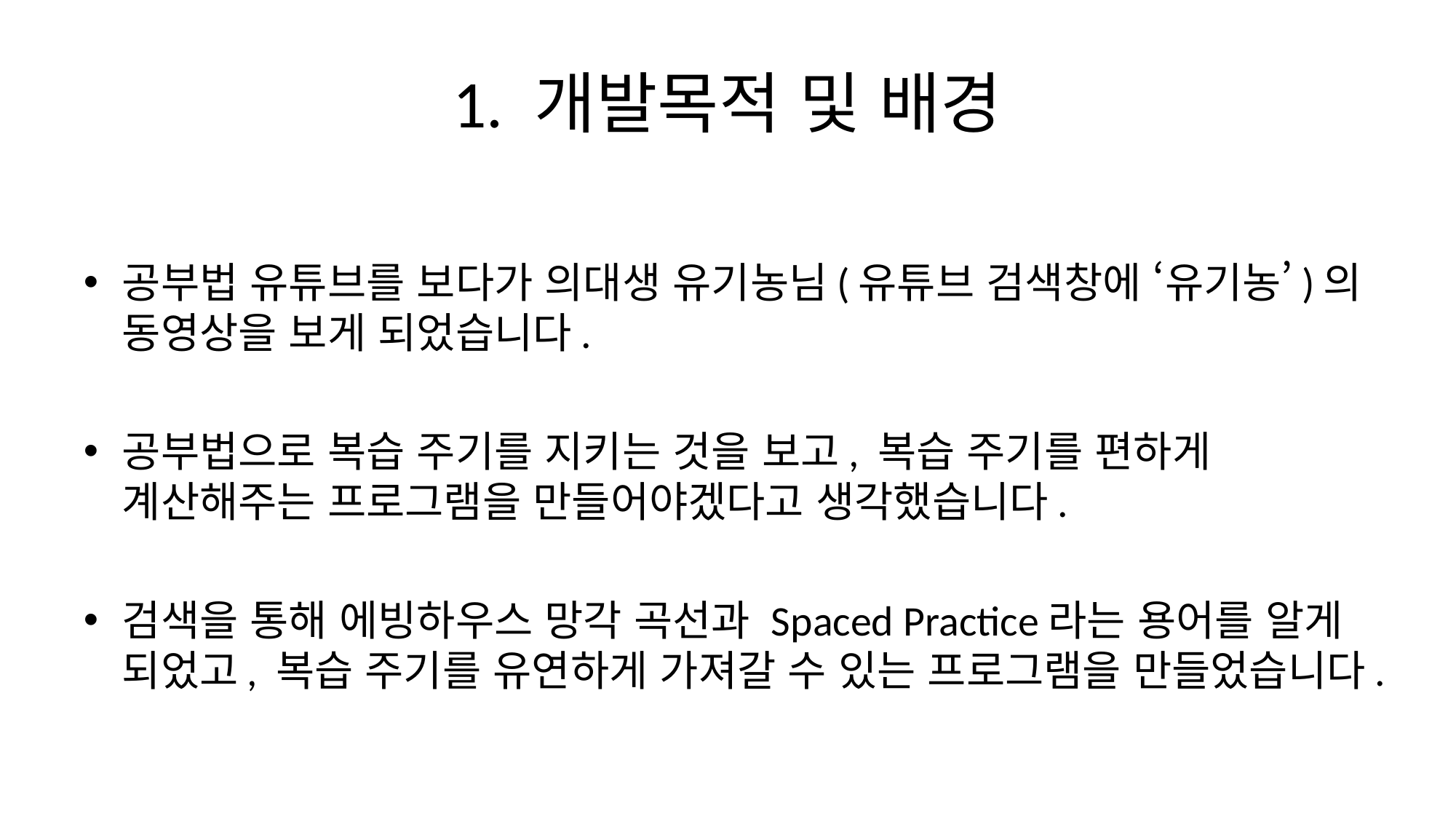

# 1. 개발목적 및 배경

공부법 유튜브를 보다가 의대생 유기농님(유튜브 검색창에 ‘유기농’)의 동영상을 보게 되었습니다.

공부법으로 복습 주기를 지키는 것을 보고, 복습 주기를 편하게 계산해주는 프로그램을 만들어야겠다고 생각했습니다.

검색을 통해 에빙하우스 망각 곡선과 Spaced Practice라는 용어를 알게 되었고, 복습 주기를 유연하게 가져갈 수 있는 프로그램을 만들었습니다.